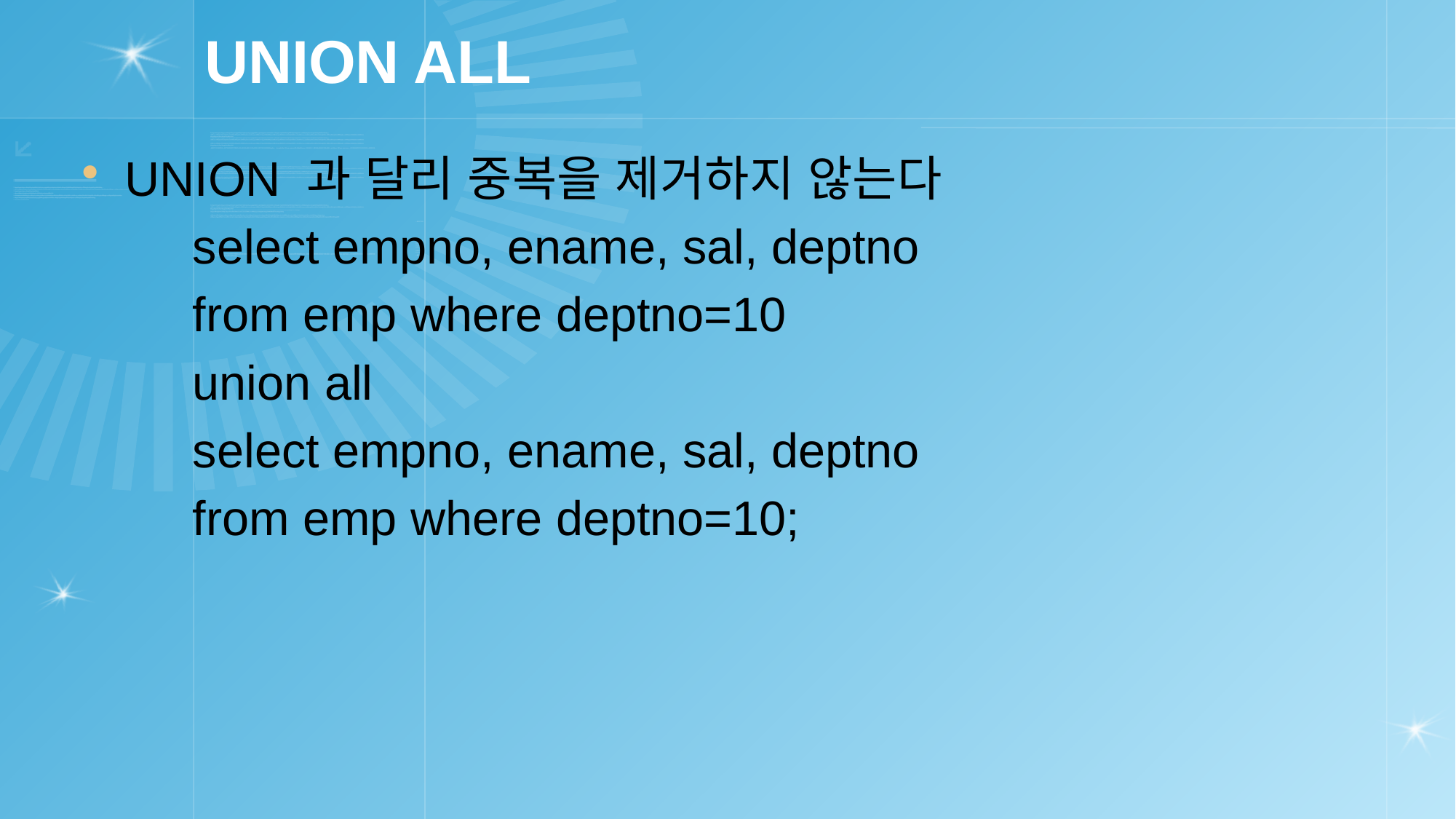

# UNION ALL
UNION 과 달리 중복을 제거하지 않는다
	select empno, ename, sal, deptno
	from emp where deptno=10
	union all
	select empno, ename, sal, deptno
	from emp where deptno=10;